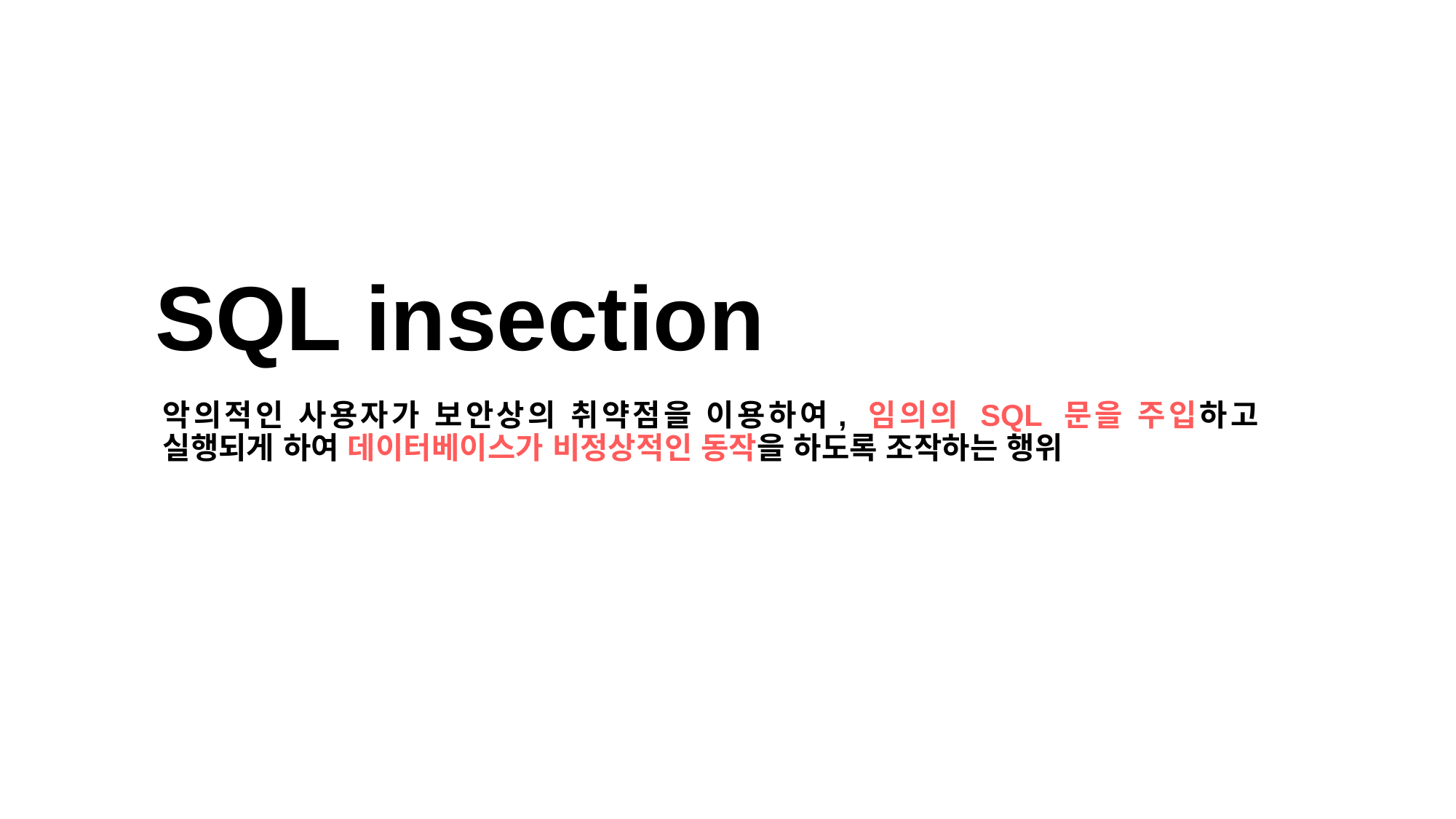

SQL insection
악의적인 사용자가 보안상의 취약점을 이용하여, 임의의 SQL 문을 주입하고 실행되게 하여 데이터베이스가 비정상적인 동작을 하도록 조작하는 행위